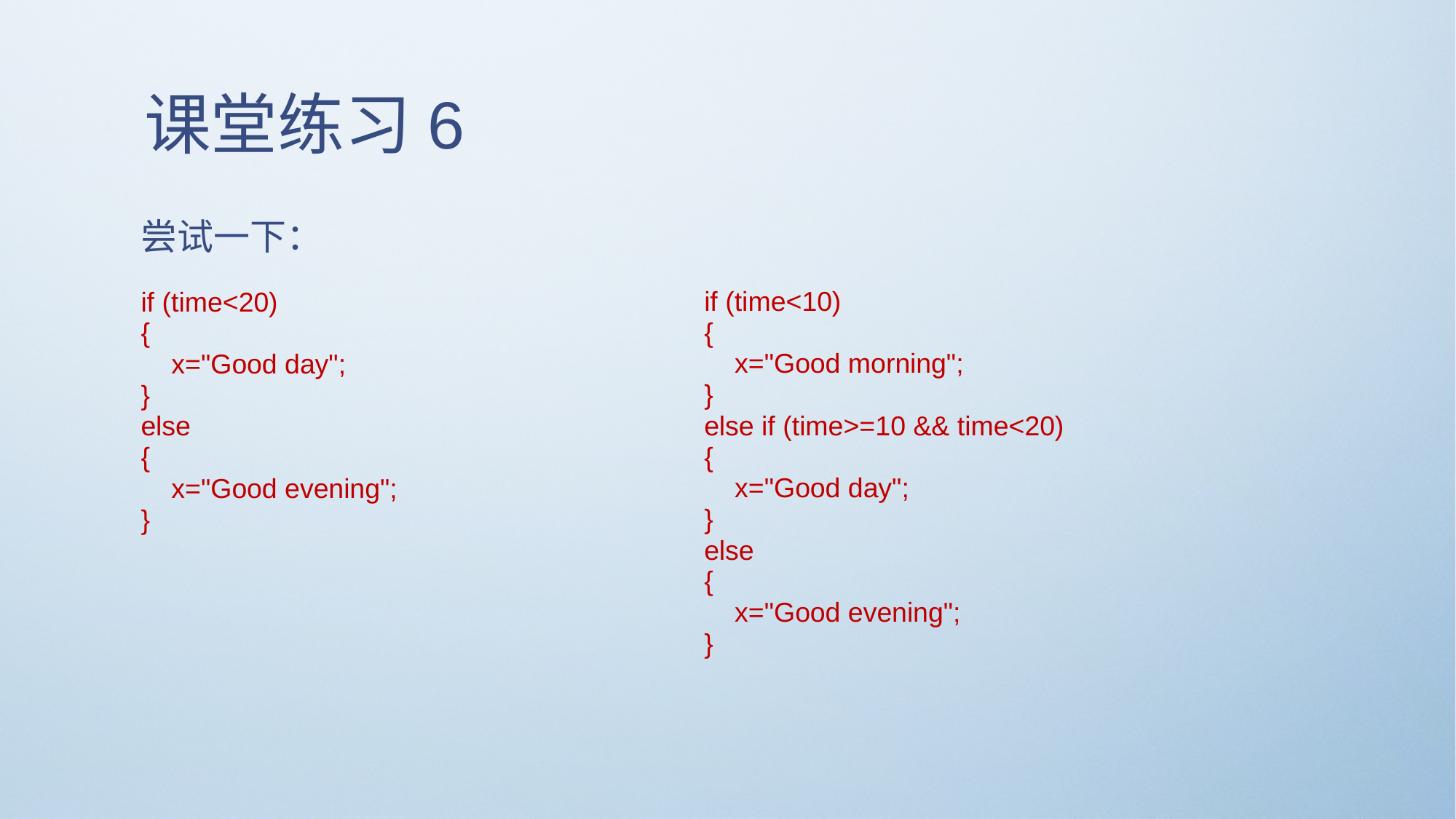

课堂练习6
尝试一下：
if (time<20)
{
    x="Good day";
}
else
{
    x="Good evening";
}
if (time<10)
{
    x="Good morning";
}
else if (time>=10 && time<20)
{
    x="Good day";
}
else
{
    x="Good evening";
}